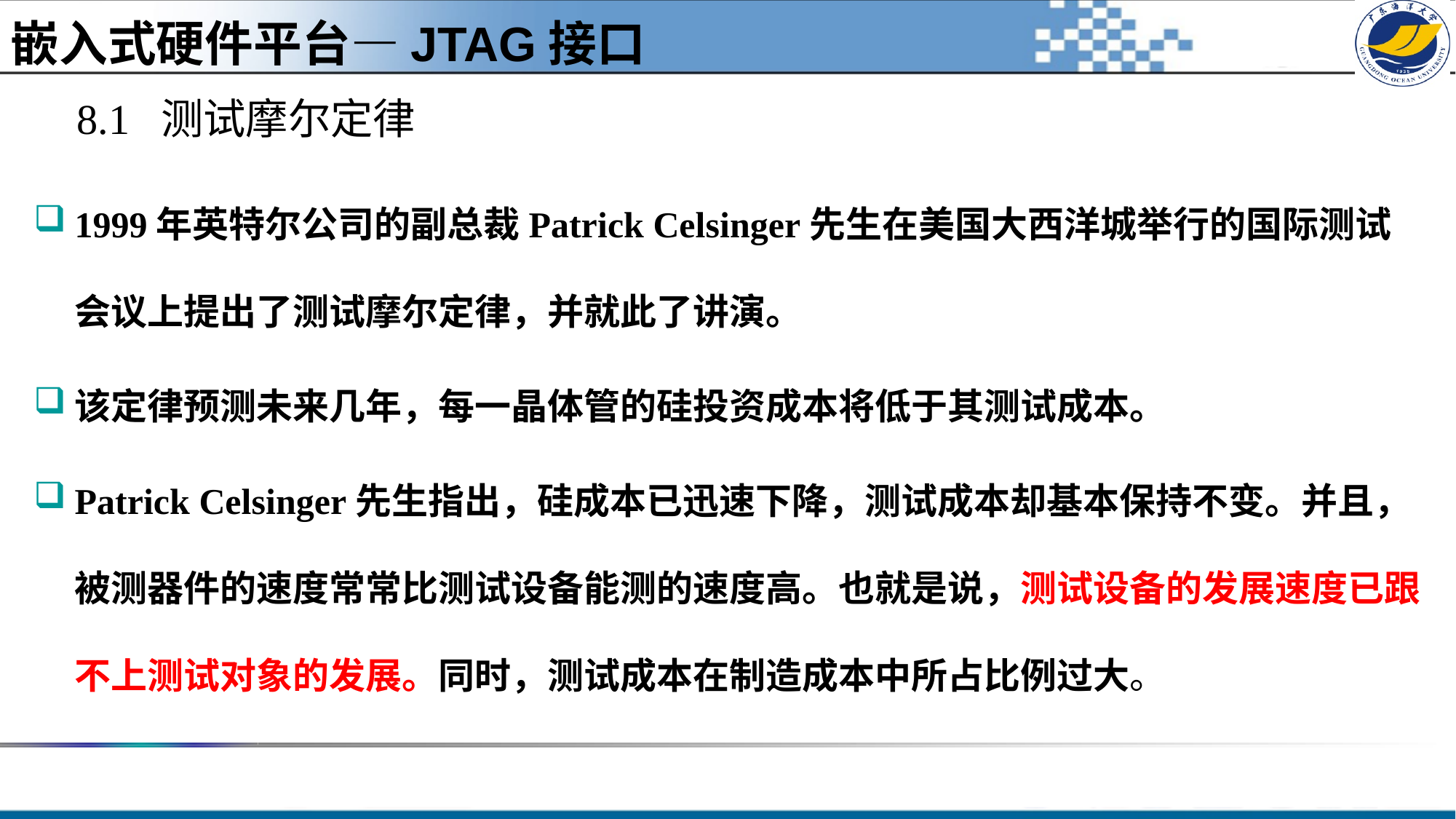

嵌入式硬件平台—JTAG接口
# 8.1  测试摩尔定律
1999年英特尔公司的副总裁Patrick Celsinger先生在美国大西洋城举行的国际测试会议上提出了测试摩尔定律，并就此了讲演。
该定律预测未来几年，每一晶体管的硅投资成本将低于其测试成本。
Patrick Celsinger先生指出，硅成本已迅速下降，测试成本却基本保持不变。并且，被测器件的速度常常比测试设备能测的速度高。也就是说，测试设备的发展速度已跟不上测试对象的发展。同时，测试成本在制造成本中所占比例过大。
142